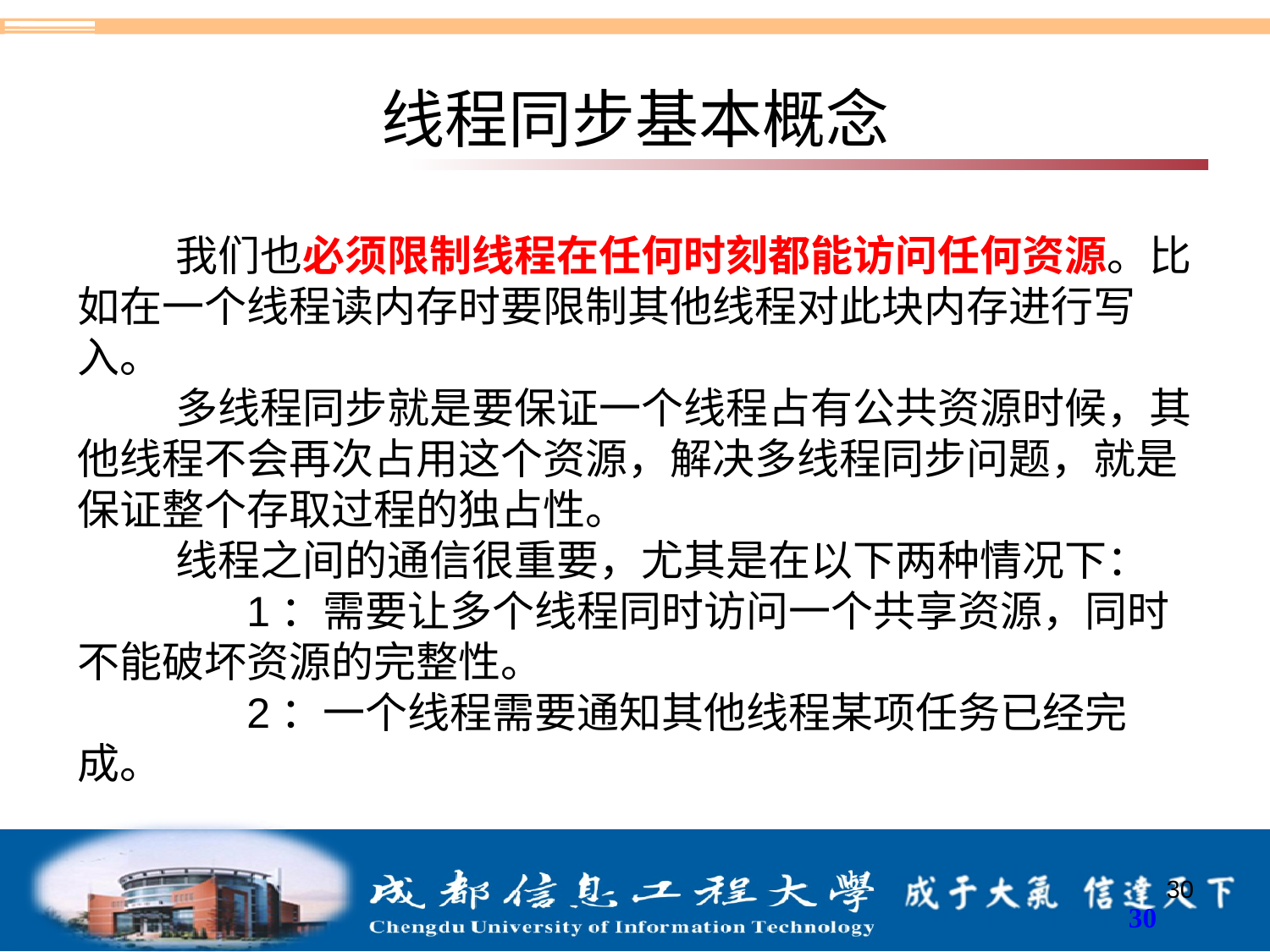

# 线程同步基本概念
我们也必须限制线程在任何时刻都能访问任何资源。比如在一个线程读内存时要限制其他线程对此块内存进行写入。
多线程同步就是要保证一个线程占有公共资源时候，其他线程不会再次占用这个资源，解决多线程同步问题，就是保证整个存取过程的独占性。
线程之间的通信很重要，尤其是在以下两种情况下：
      1：需要让多个线程同时访问一个共享资源，同时不能破坏资源的完整性。
      2：一个线程需要通知其他线程某项任务已经完成。